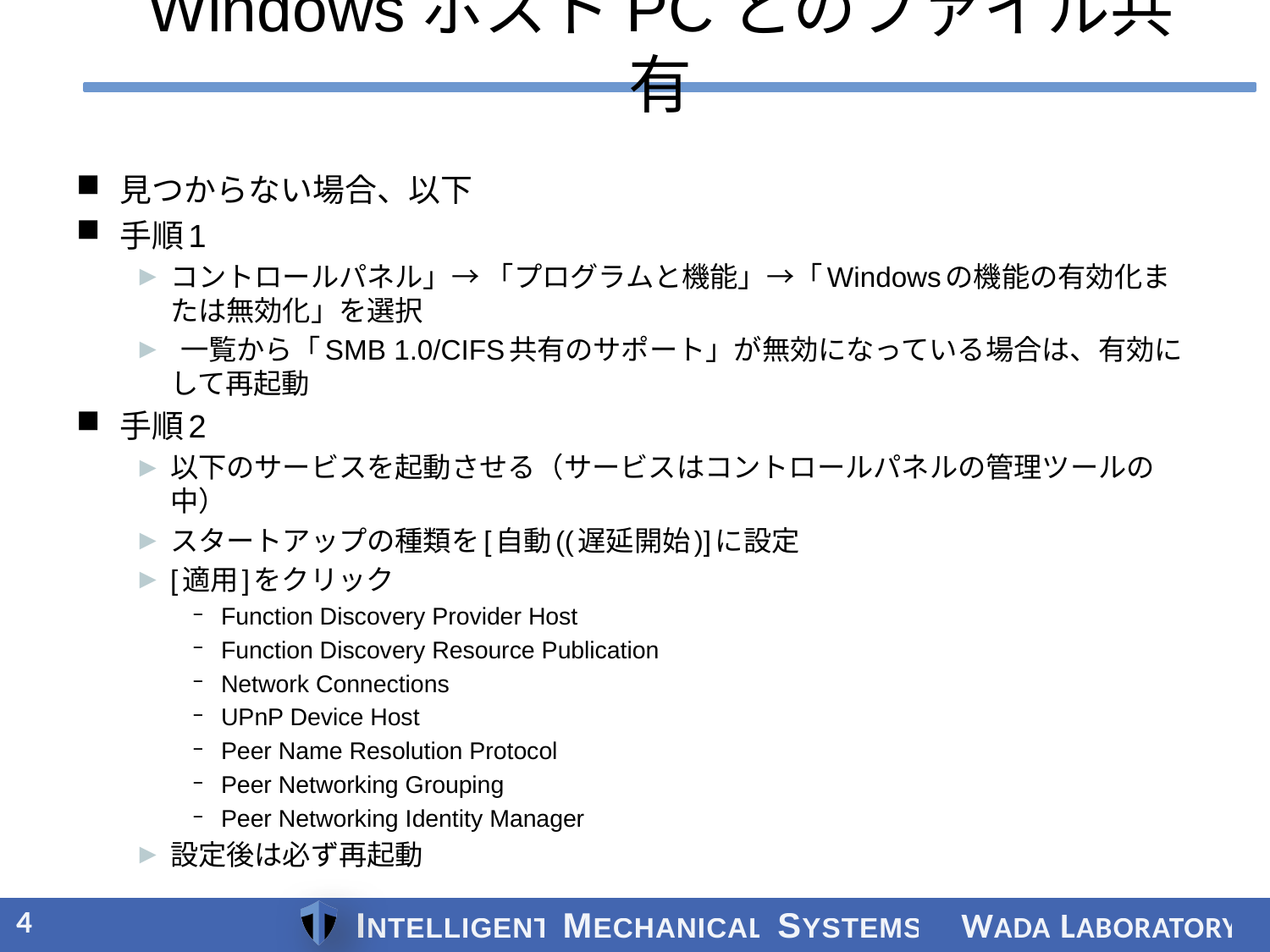

# WindowsホストPCとのファイル共有
見つからない場合、以下
手順1
コントロールパネル」→ 「プログラムと機能」→「Windowsの機能の有効化または無効化」を選択
 一覧から「SMB 1.0/CIFS共有のサポート」が無効になっている場合は、有効にして再起動
手順2
以下のサービスを起動させる（サービスはコントロールパネルの管理ツールの中）
スタートアップの種類を[自動((遅延開始)]に設定
[適用]をクリック
Function Discovery Provider Host
Function Discovery Resource Publication
Network Connections
UPnP Device Host
Peer Name Resolution Protocol
Peer Networking Grouping
Peer Networking Identity Manager
設定後は必ず再起動